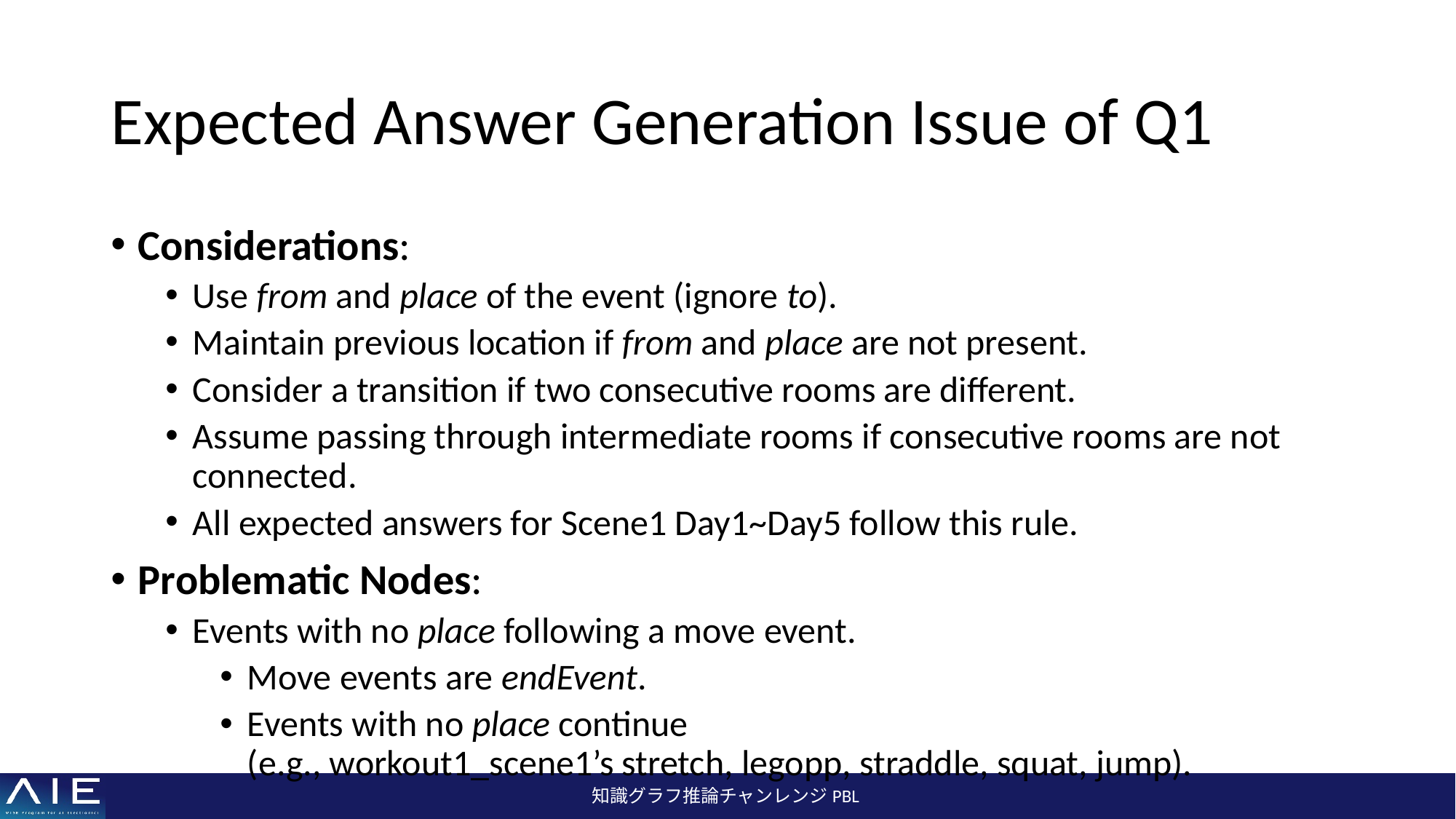

# Expected Answer Generation Issue of Q1
Considerations:
Use from and place of the event (ignore to).
Maintain previous location if from and place are not present.
Consider a transition if two consecutive rooms are different.
Assume passing through intermediate rooms if consecutive rooms are not connected.
All expected answers for Scene1 Day1~Day5 follow this rule.
Problematic Nodes:
Events with no place following a move event.
Move events are endEvent.
Events with no place continue
(e.g., workout1_scene1’s stretch, legopp, straddle, squat, jump).
知識グラフ推論チャンレンジPBL